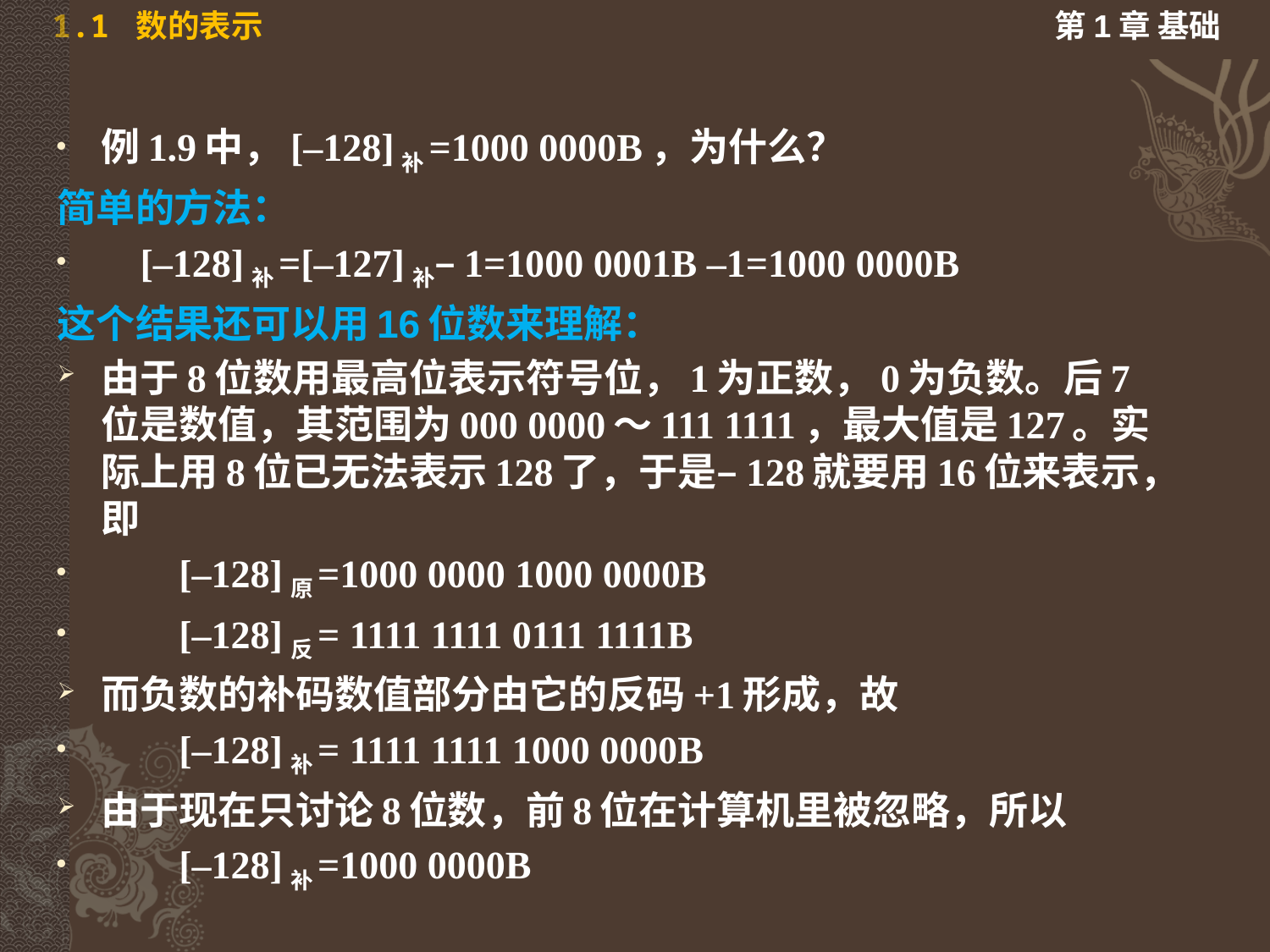

例1.9中，[–128]补=1000 0000B，为什么？
简单的方法：
    [–128]补=[–127]补–1=1000 0001B –1=1000 0000B
这个结果还可以用16位数来理解：
由于8位数用最高位表示符号位，1为正数，0为负数。后7位是数值，其范围为000 0000～111 1111，最大值是127。实际上用8位已无法表示128了，于是–128就要用16位来表示，即
        [–128]原=1000 0000 1000 0000B
        [–128]反= 1111 1111 0111 1111B
而负数的补码数值部分由它的反码+1形成，故
        [–128]补= 1111 1111 1000 0000B
由于现在只讨论8位数，前8位在计算机里被忽略，所以
        [–128]补=1000 0000B